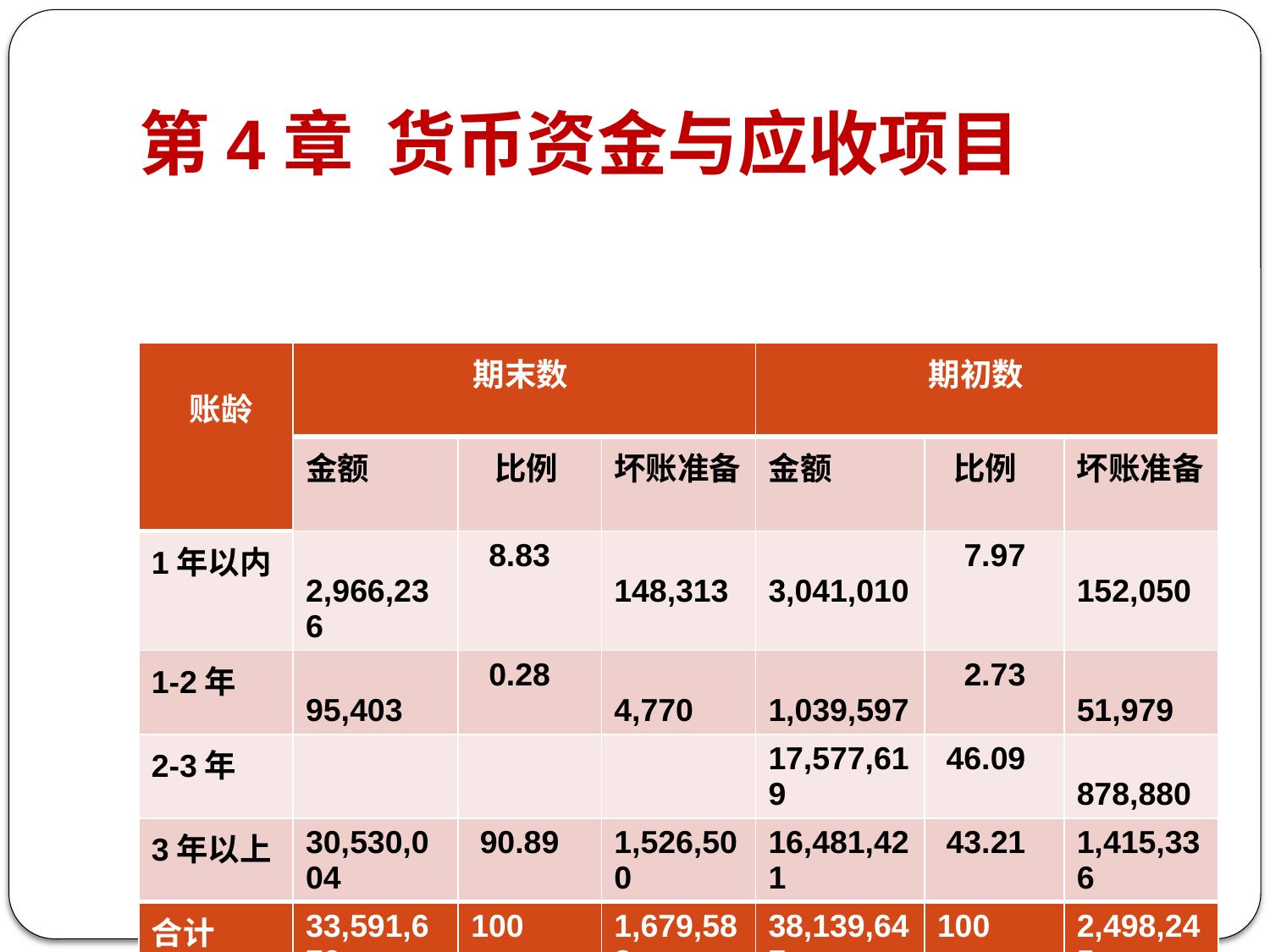

# 第4章  货币资金与应收项目
| 账龄 | 期末数 |  |  | 期初数 |  |  |
| --- | --- | --- | --- | --- | --- | --- |
|  | 金额 | 比例 | 坏账准备 | 金额 | 比例 | 坏账准备 |
| 1年以内 | 2,966,236 | 8.83 | 148,313 | 3,041,010 | 7.97 | 152,050 |
| 1-2年 | 95,403 | 0.28 | 4,770 | 1,039,597 | 2.73 | 51,979 |
| 2-3年 |  |  |  | 17,577,619 | 46.09 | 878,880 |
| 3年以上 | 30,530,004 | 90.89 | 1,526,500 | 16,481,421 | 43.21 | 1,415,336 |
| 合计 | 33,591,670 | 100 | 1,679,583 | 38,139,647 | 100 | 2,498,245 |